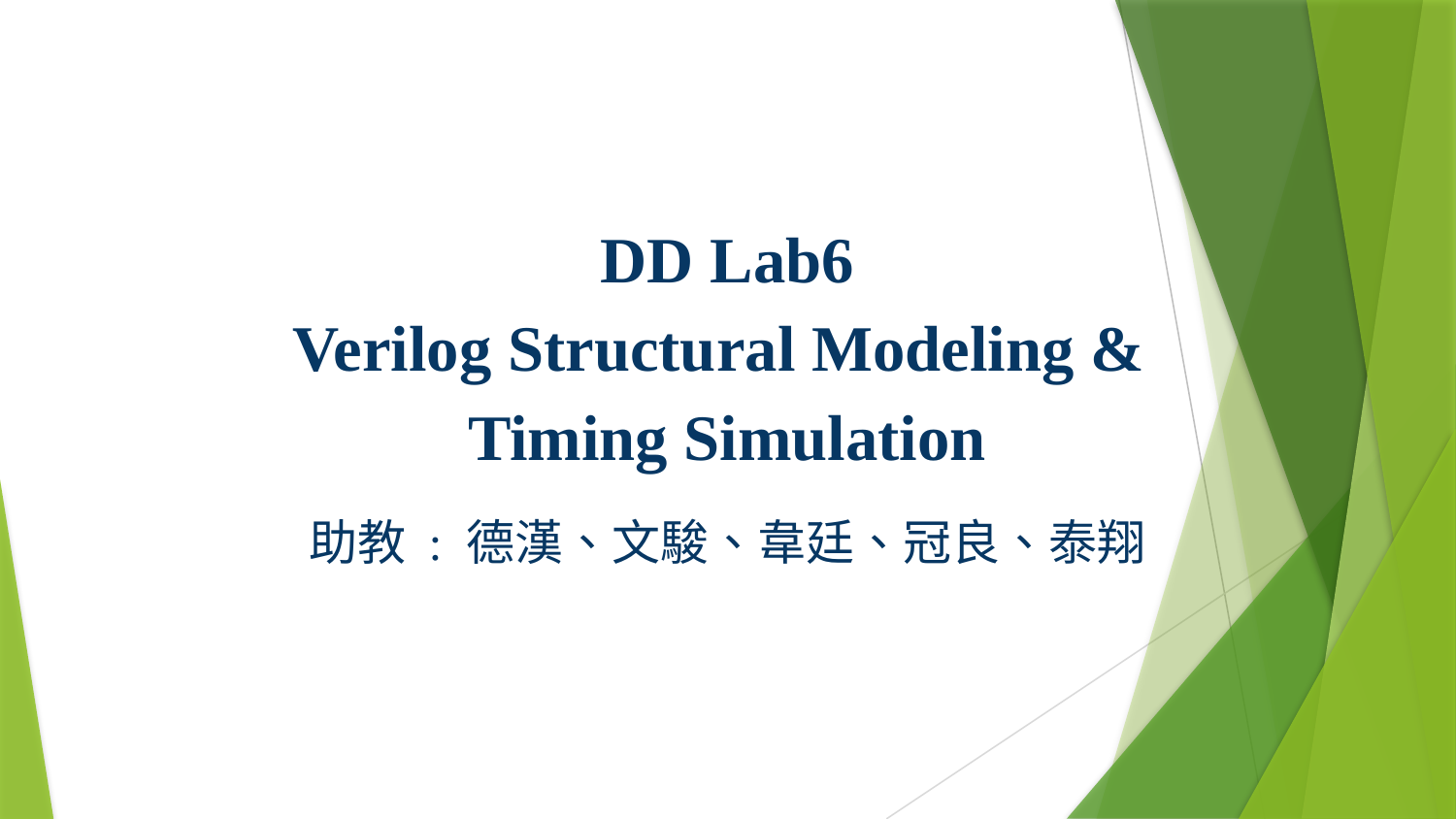

# DD Lab6 Verilog Structural Modeling & Timing Simulation
助教 : 德漢、文駿、韋廷、冠良、泰翔